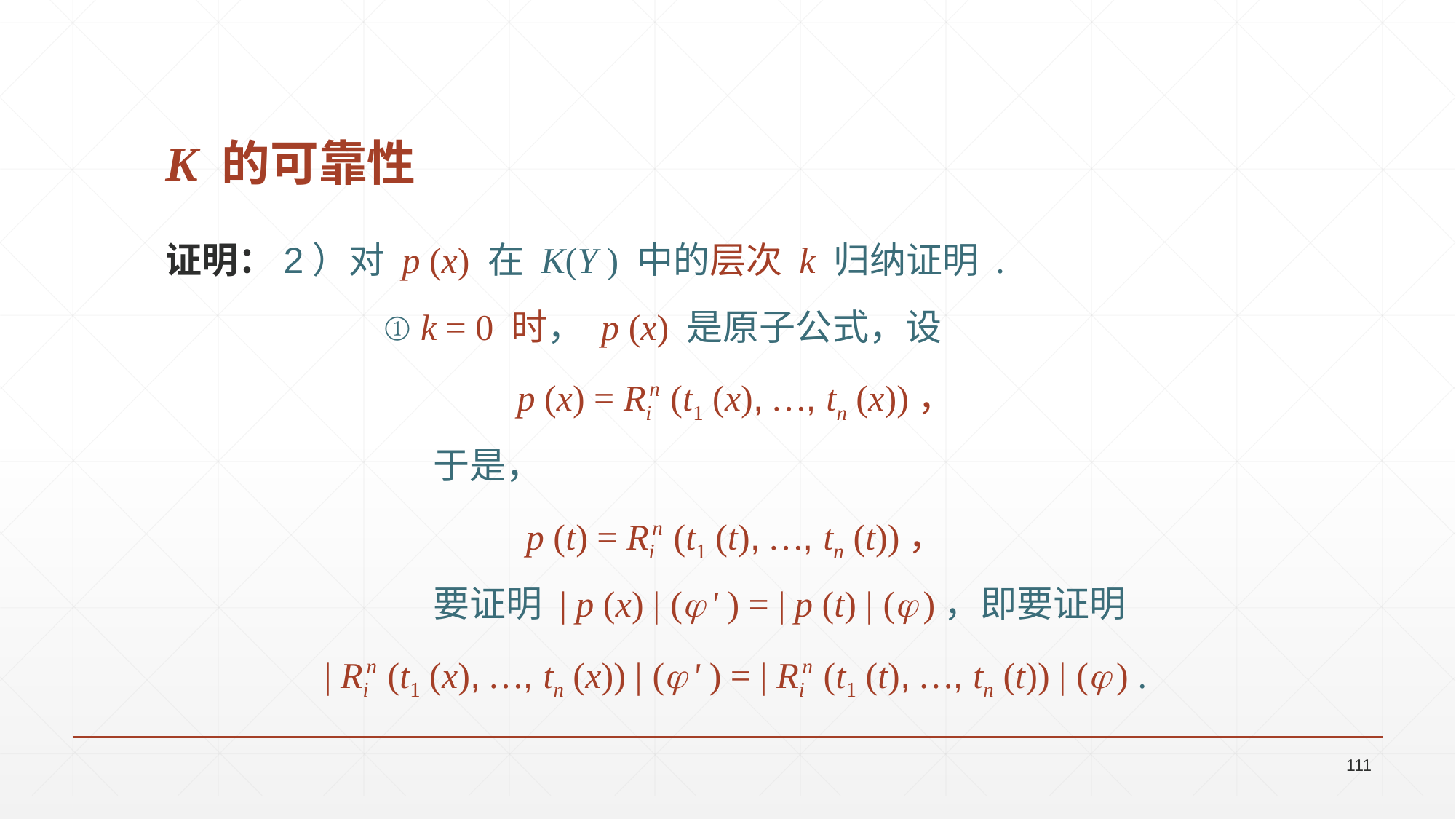

# K 的可靠性
证明：2）对 p (x) 在 K(Y ) 中的层次 k 归纳证明 .
		① k = 0 时， p (x) 是原子公式，设
p (x) = Ri n  (t1 (x), …, tn (x))，
		     于是，
p (t) = Ri n  (t1 (t), …, tn (t))，
		     要证明 | p (x) | (ϕ ʹ ) = | p (t) | (ϕ )，即要证明
| Ri n  (t1 (x), …, tn (x)) | (ϕ ʹ ) = | Ri n  (t1 (t), …, tn (t)) | (ϕ ) .
111